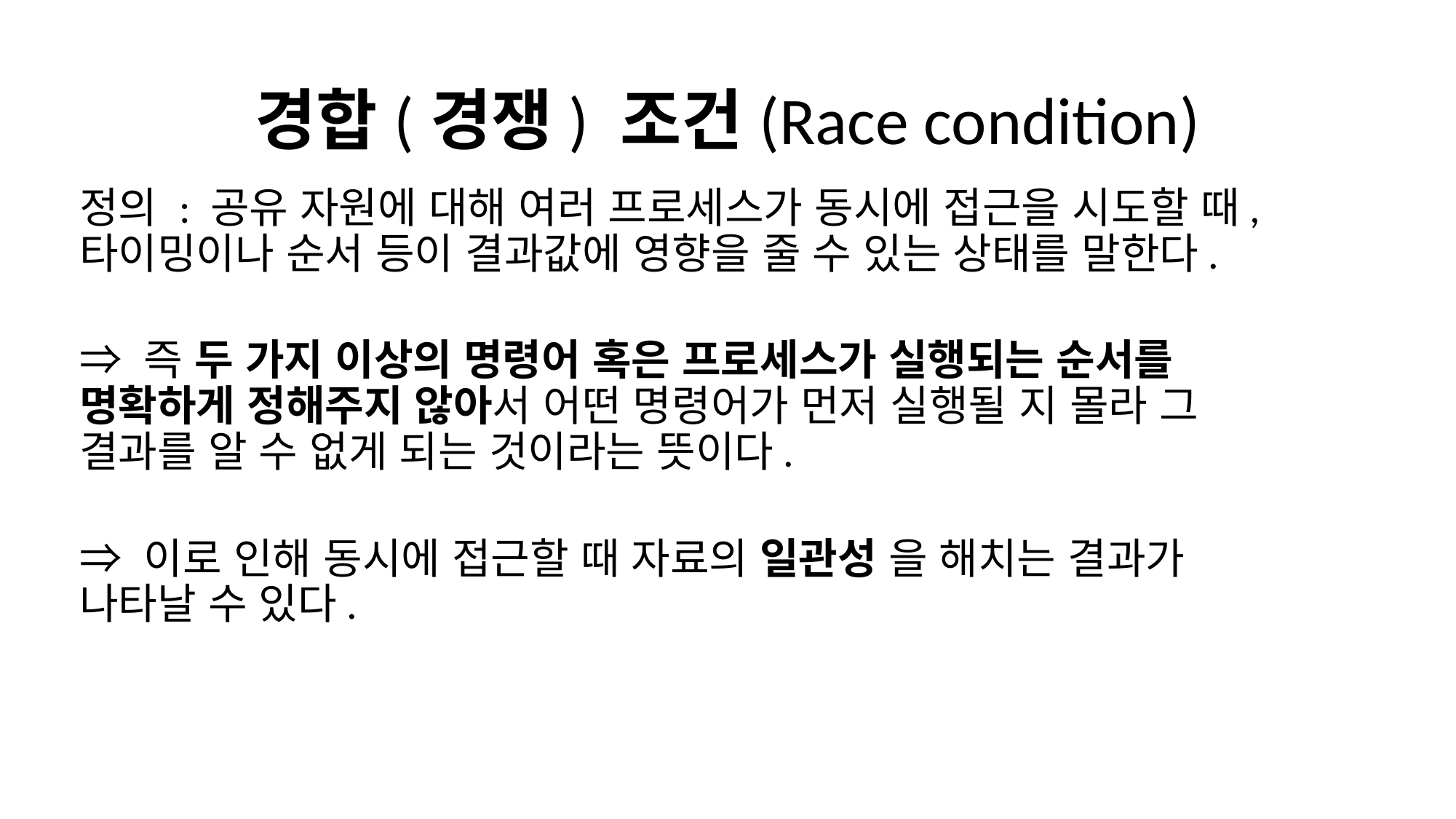

# 경합(경쟁) 조건(Race condition)
정의 : 공유 자원에 대해 여러 프로세스가 동시에 접근을 시도할 때, 타이밍이나 순서 등이 결과값에 영향을 줄 수 있는 상태를 말한다.
⇒ 즉 두 가지 이상의 명령어 혹은 프로세스가 실행되는 순서를 명확하게 정해주지 않아서 어떤 명령어가 먼저 실행될 지 몰라 그 결과를 알 수 없게 되는 것이라는 뜻이다.
⇒ 이로 인해 동시에 접근할 때 자료의 일관성 을 해치는 결과가 나타날 수 있다.